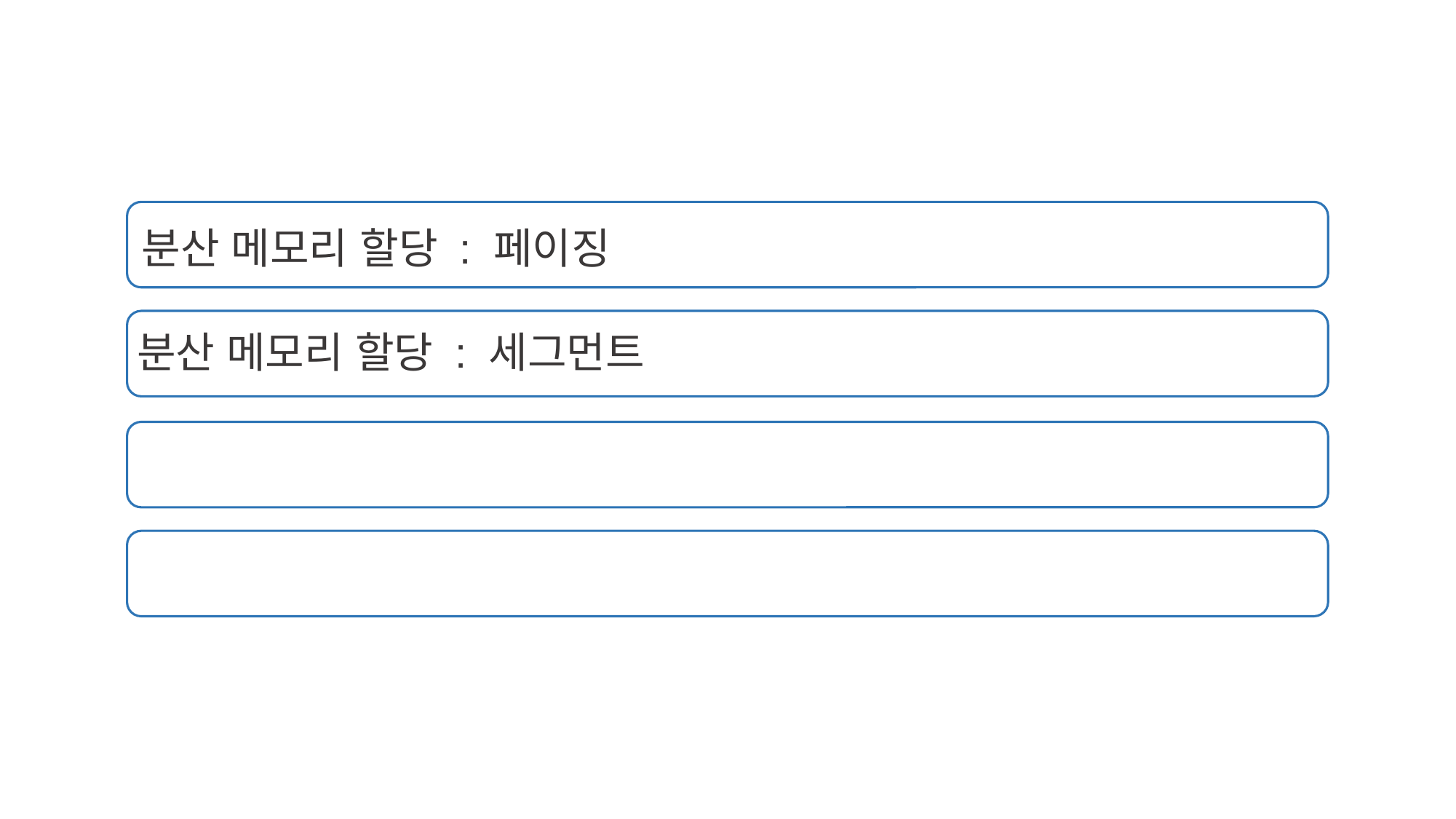

분산 메모리 할당 : 페이징
분산 메모리 할당 : 세그먼트